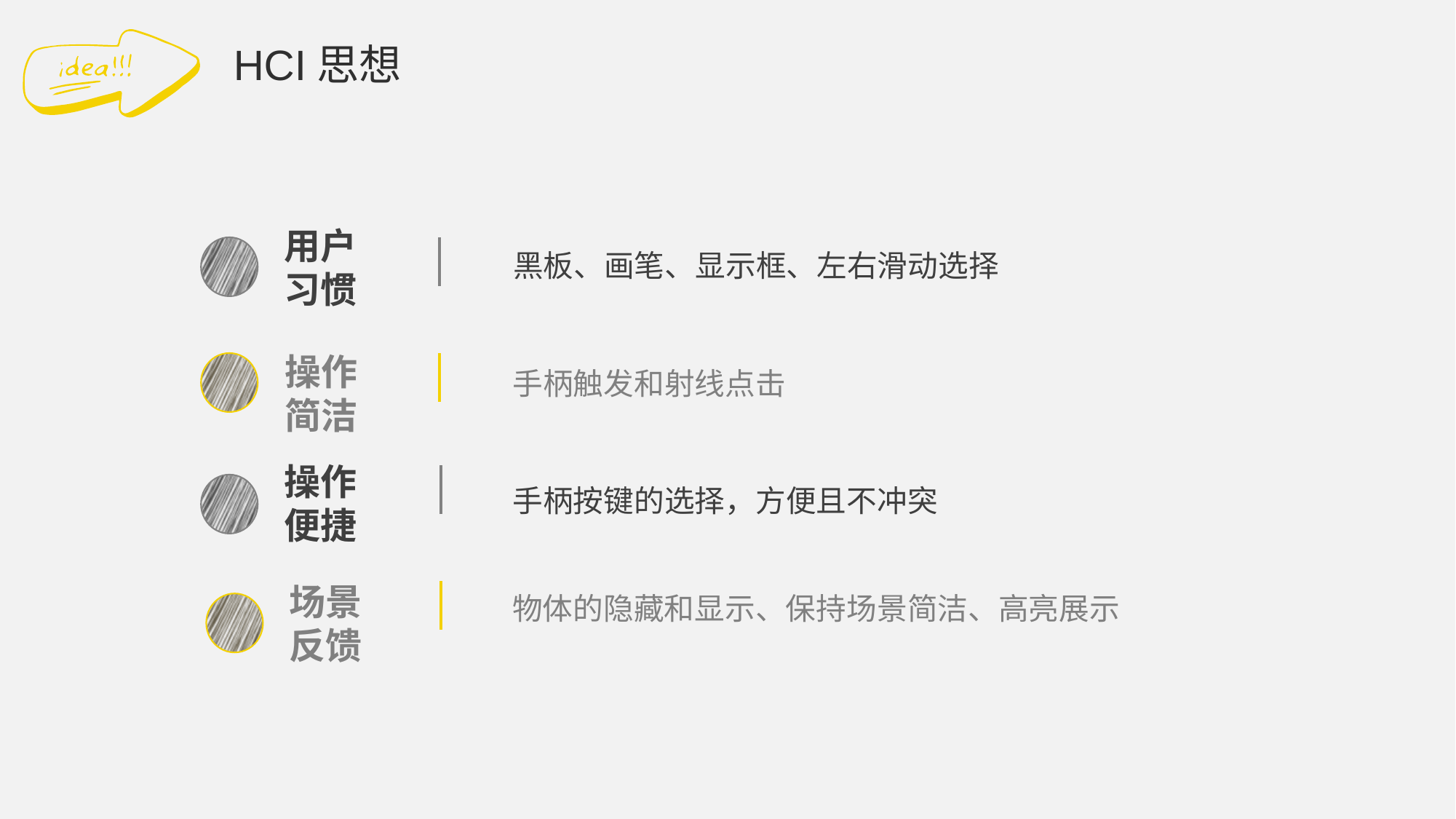

HCI思想
用户
习惯
黑板、画笔、显示框、左右滑动选择

操作简洁
手柄触发和射线点击

操作便捷
手柄按键的选择，方便且不冲突

场景
反馈
物体的隐藏和显示、保持场景简洁、高亮展示